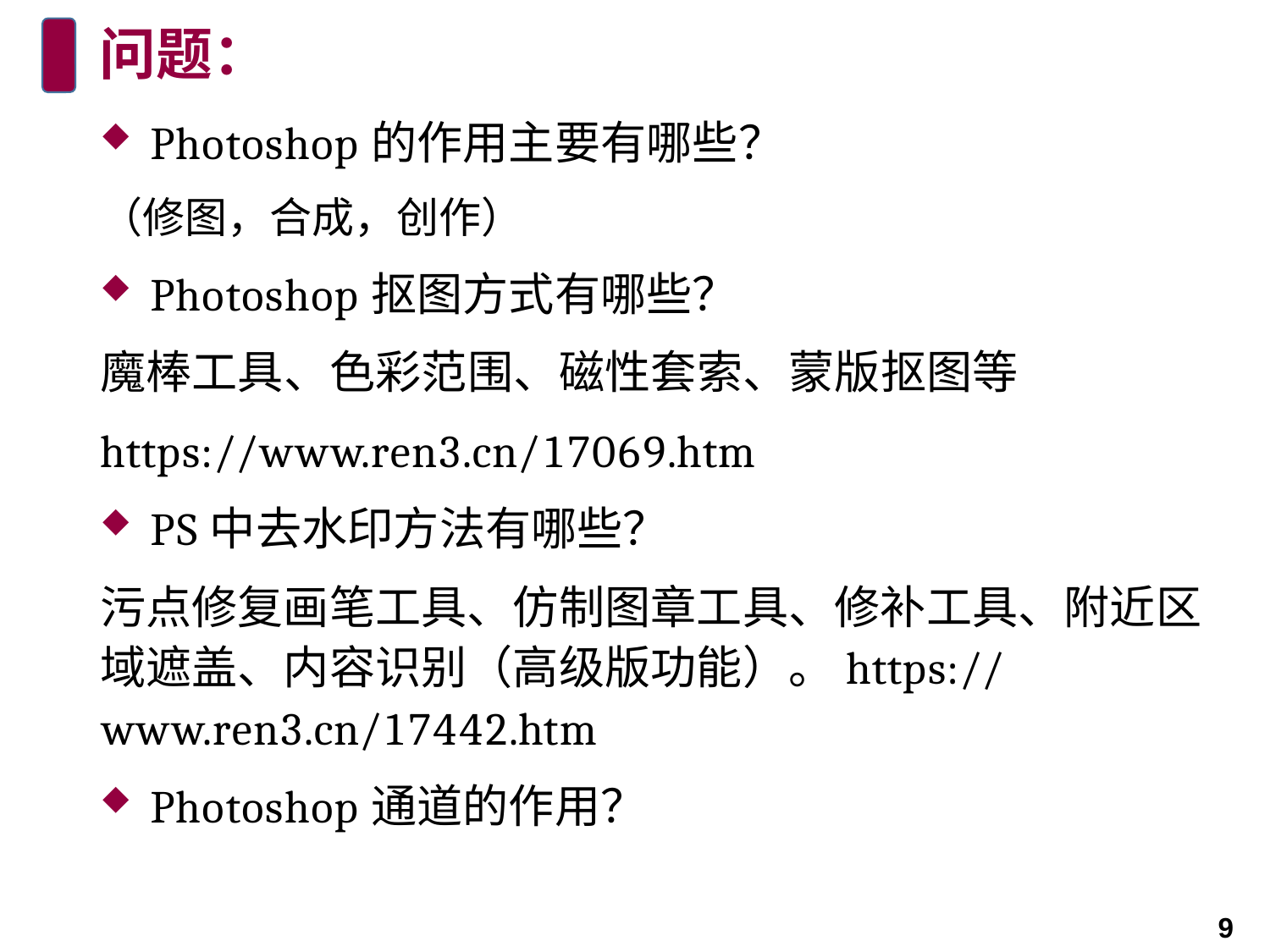

# 问题：
Photoshop的作用主要有哪些？
（修图，合成，创作）
Photoshop抠图方式有哪些？
魔棒工具、色彩范围、磁性套索、蒙版抠图等
https://www.ren3.cn/17069.htm
PS中去水印方法有哪些？
污点修复画笔工具、仿制图章工具、修补工具、附近区域遮盖、内容识别（高级版功能）。https://www.ren3.cn/17442.htm
Photoshop通道的作用？

9